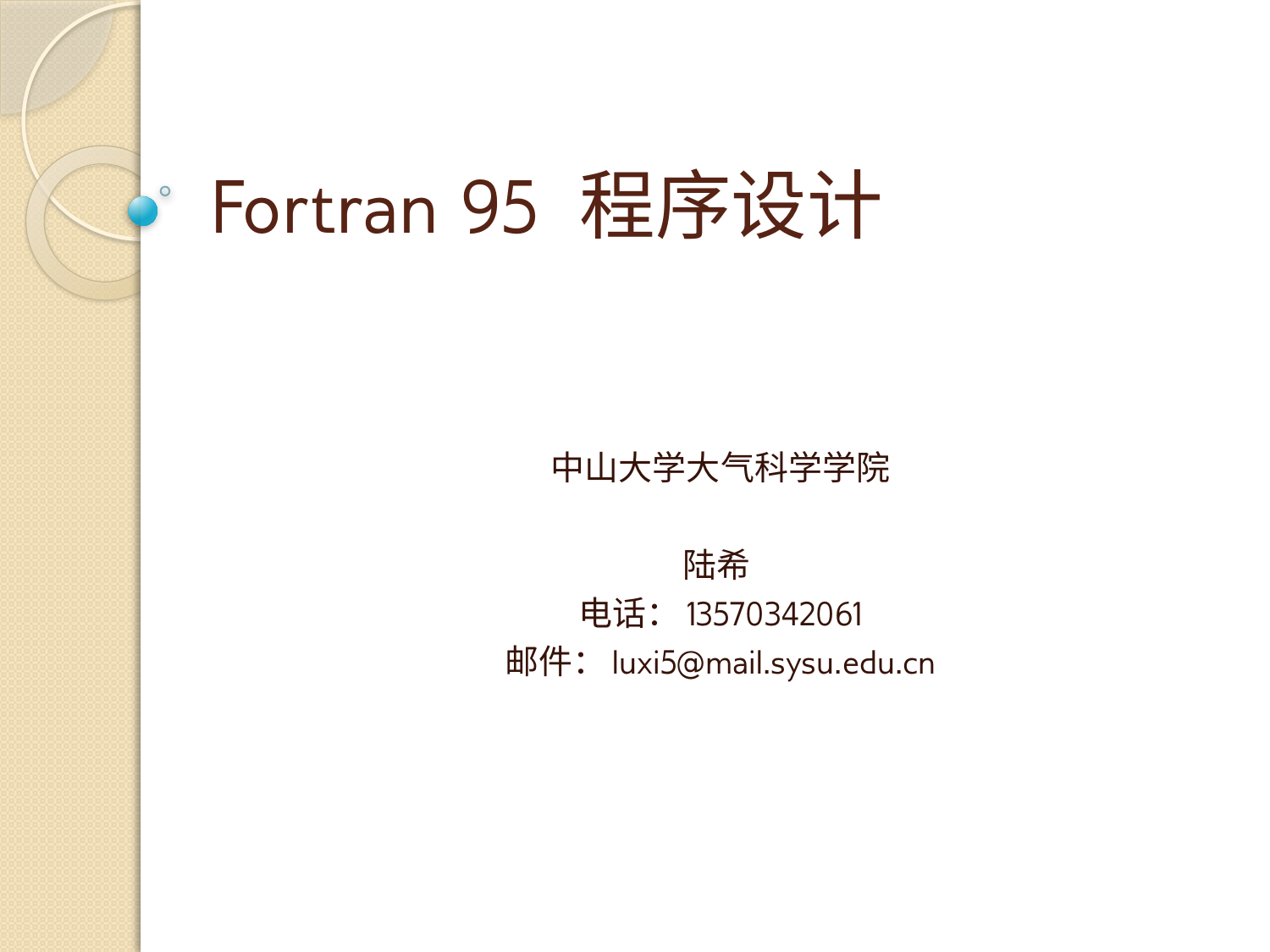

# Fortran 95 程序设计
中山大学大气科学学院

陆希
电话：13570342061
邮件：luxi5@mail.sysu.edu.cn